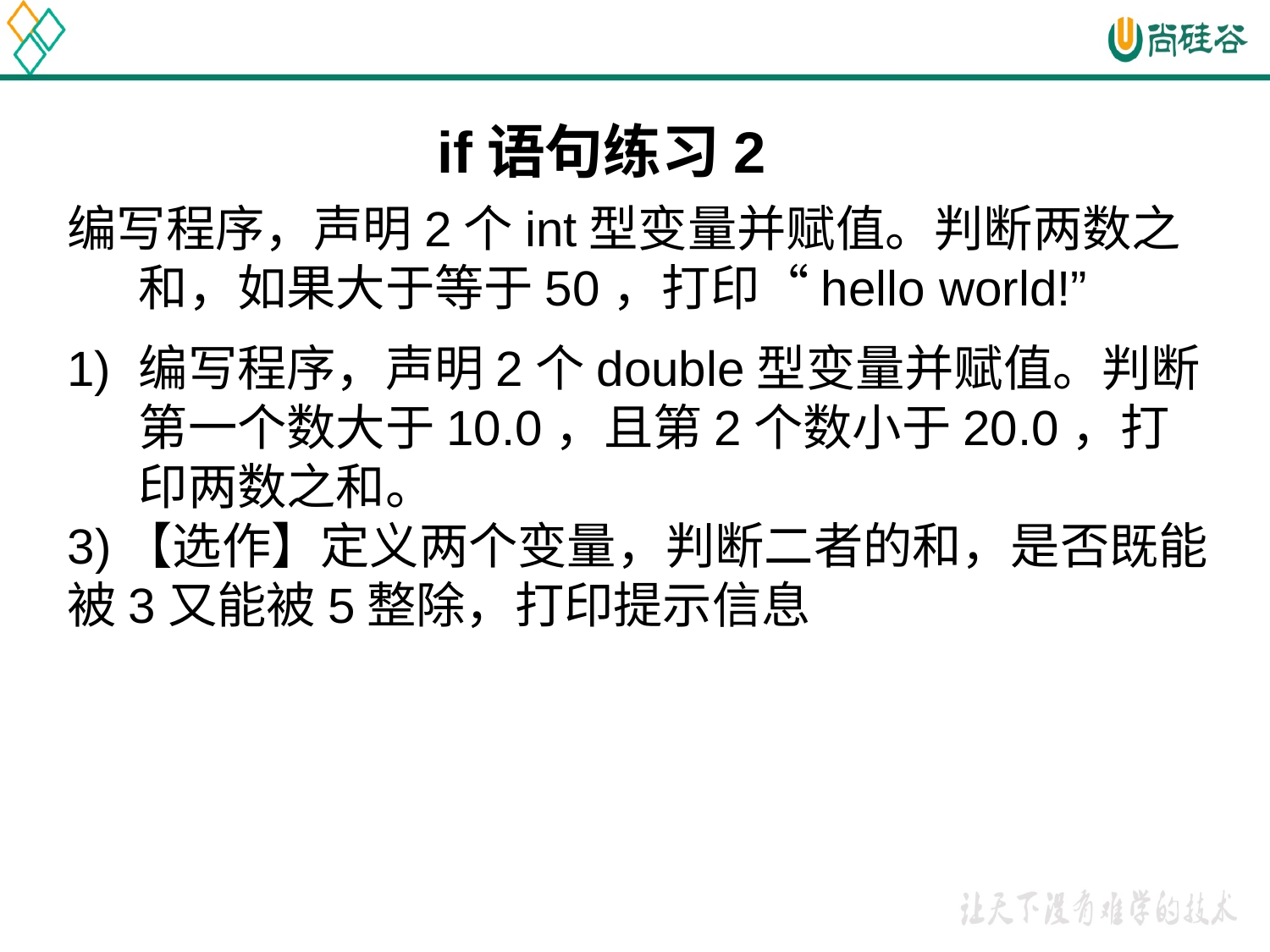

# if语句练习2
编写程序，声明2个int型变量并赋值。判断两数之和，如果大于等于50，打印“hello world!”
编写程序，声明2个double型变量并赋值。判断第一个数大于10.0，且第2个数小于20.0，打印两数之和。
3)【选作】定义两个变量，判断二者的和，是否既能被3又能被5整除，打印提示信息